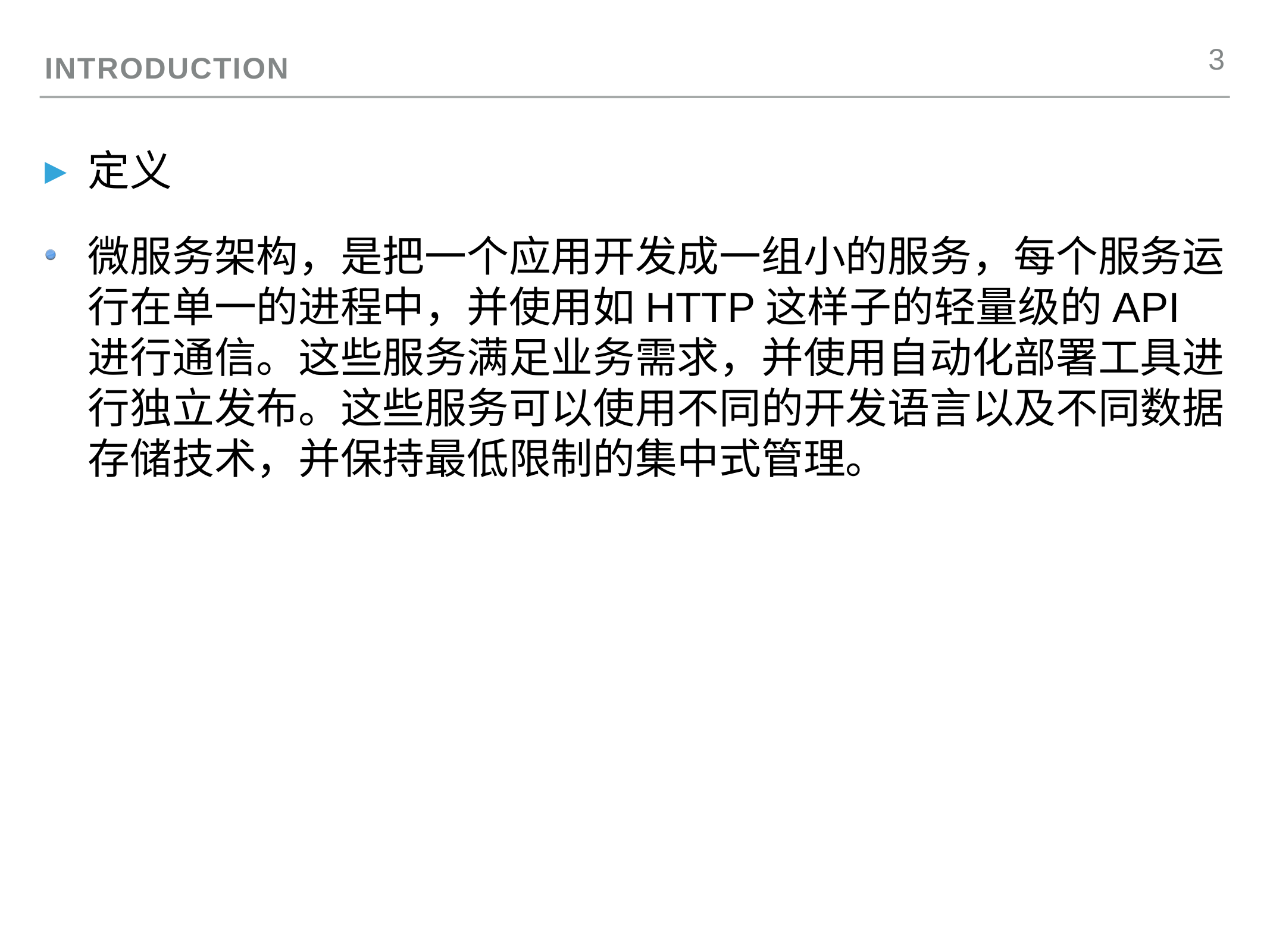

3
INTRODUCTION
定义
微服务架构，是把一个应用开发成一组小的服务，每个服务运行在单一的进程中，并使用如HTTP这样子的轻量级的API进行通信。这些服务满足业务需求，并使用自动化部署工具进行独立发布。这些服务可以使用不同的开发语言以及不同数据存储技术，并保持最低限制的集中式管理。